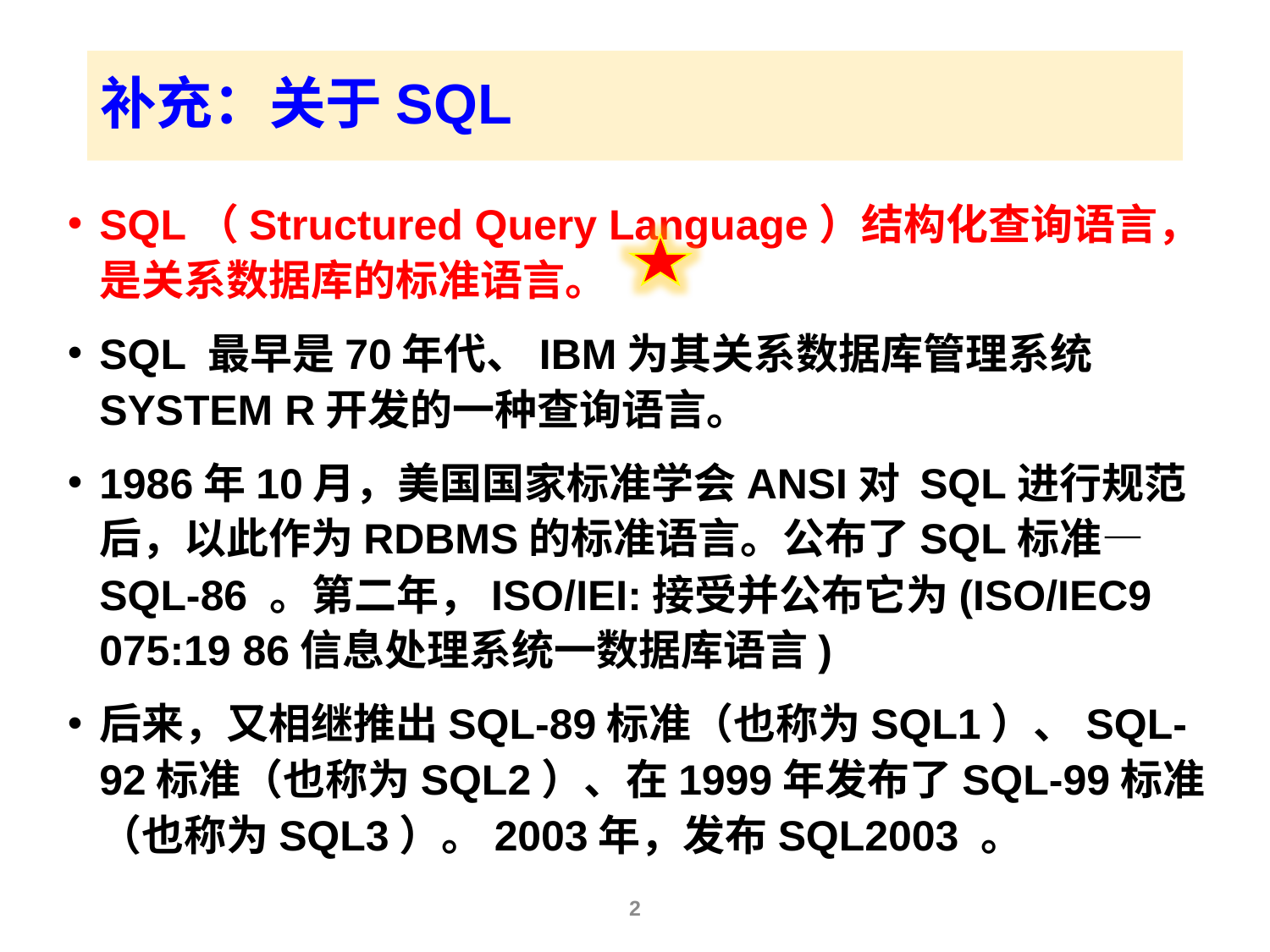

# 补充：关于SQL
SQL（Structured Query Language）结构化查询语言，是关系数据库的标准语言。
SQL 最早是70年代、IBM为其关系数据库管理系统SYSTEM R开发的一种查询语言。
1986年10月，美国国家标准学会ANSI对 SQL进行规范后，以此作为RDBMS的标准语言。公布了SQL标准—SQL-86 。第二年，ISO/IEI:接受并公布它为(ISO/IEC9 075:19 86信息处理系统一数据库语言)
后来，又相继推出SQL-89标准（也称为SQL1）、SQL-92标准（也称为SQL2）、在1999年发布了SQL-99标准（也称为SQL3）。2003年，发布SQL2003 。

2